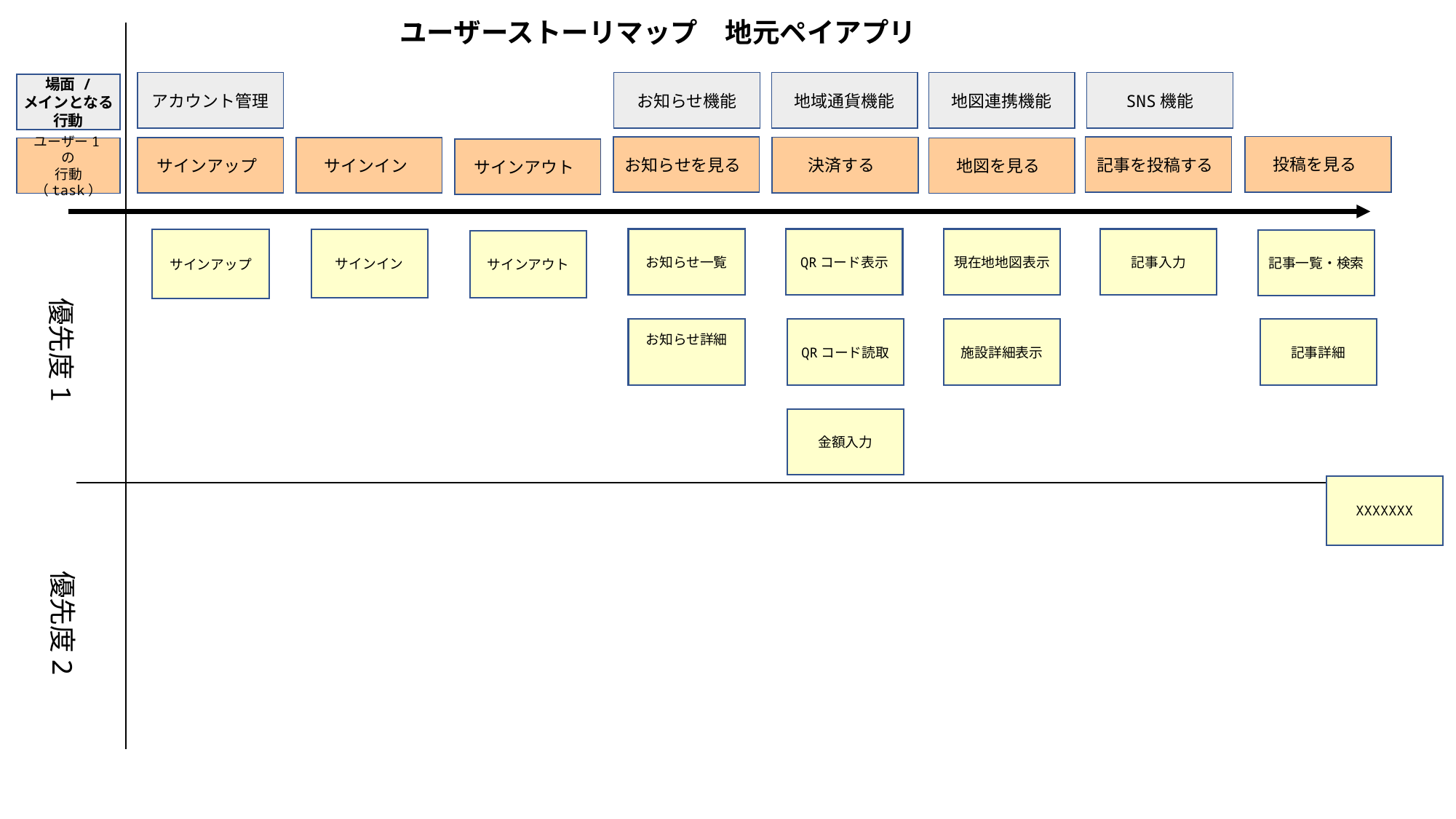

アカウント管理
お知らせ機能
地域通貨機能
地図連携機能
SNS機能
投稿を見る
お知らせを見る
記事を投稿する
決済する
サインアップ
サインイン
地図を見る
サインアウト
サインイン
記事入力
お知らせ一覧
QRコード表示
現在地地図表示
サインアップ
記事一覧・検索
サインアウト
お知らせ詳細

記事詳細
QRコード読取
施設詳細表示
金額入力
XXXXXXX